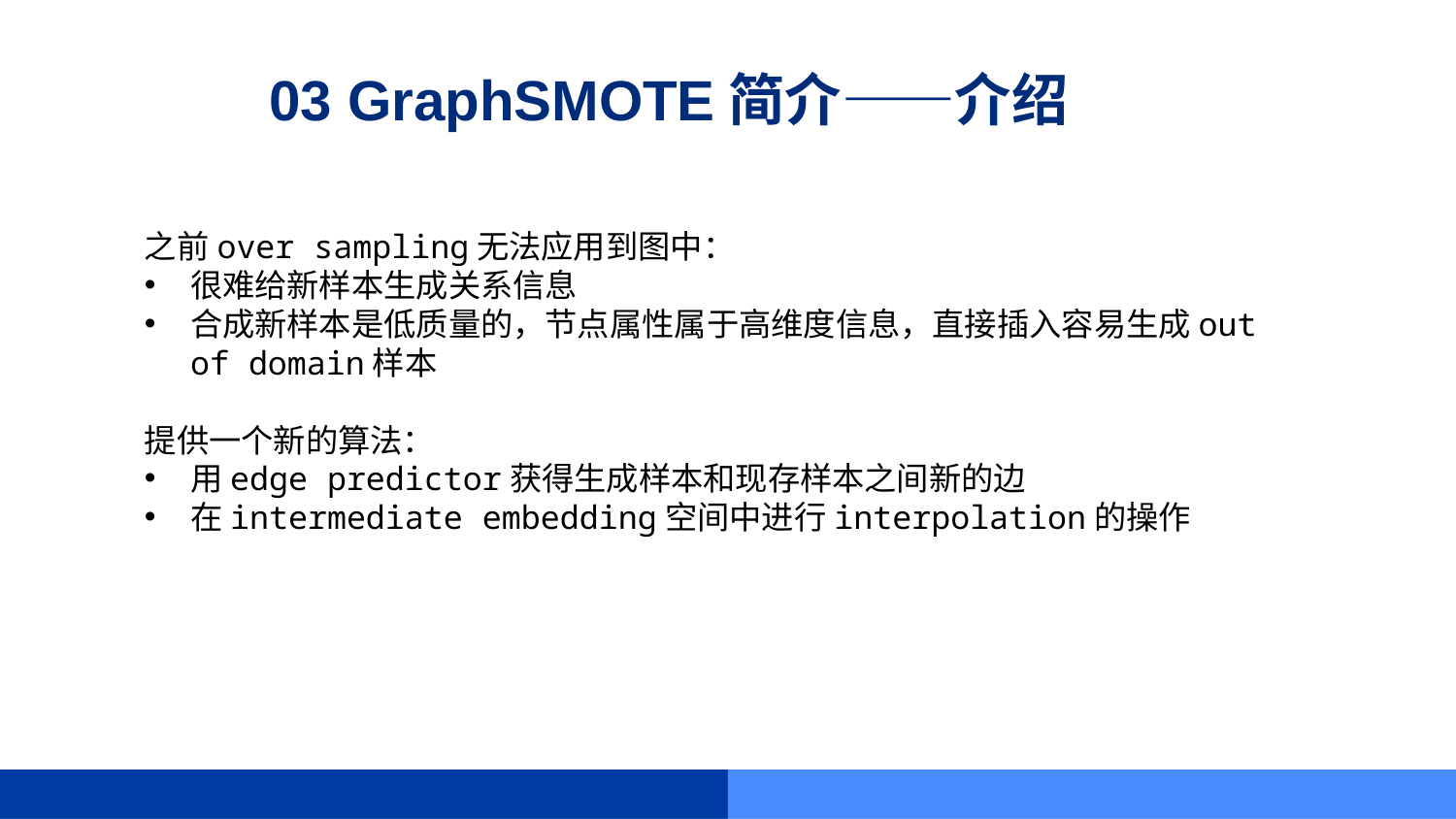

# 03 GraphSMOTE简介——介绍
之前over sampling无法应用到图中：
很难给新样本生成关系信息
合成新样本是低质量的，节点属性属于高维度信息，直接插入容易生成out of domain样本

提供一个新的算法：
用edge predictor获得生成样本和现存样本之间新的边
在intermediate embedding空间中进行interpolation的操作